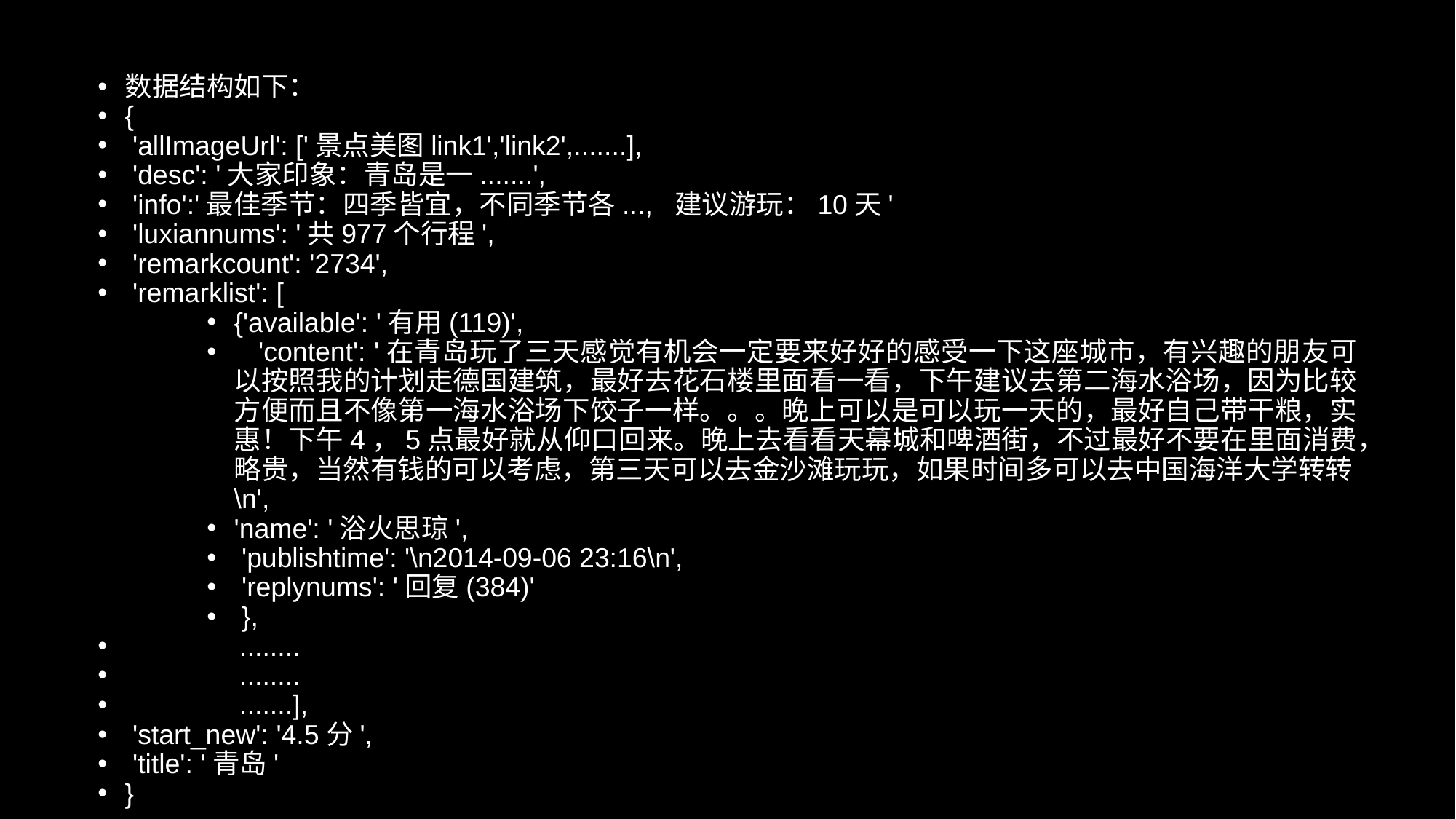

数据结构如下：
{
 'allImageUrl': ['景点美图link1','link2',.......],
 'desc': '大家印象：青岛是一.......',
 'info':'最佳季节：四季皆宜，不同季节各...,  建议游玩：10天'
 'luxiannums': '共977个行程',
 'remarkcount': '2734',
 'remarklist': [
{'available': '有用(119)',
   'content': '在青岛玩了三天感觉有机会一定要来好好的感受一下这座城市，有兴趣的朋友可以按照我的计划走德国建筑，最好去花石楼里面看一看，下午建议去第二海水浴场，因为比较方便而且不像第一海水浴场下饺子一样。。。晚上可以是可以玩一天的，最好自己带干粮，实惠！下午4，5点最好就从仰口回来。晚上去看看天幕城和啤酒街，不过最好不要在里面消费，略贵，当然有钱的可以考虑，第三天可以去金沙滩玩玩，如果时间多可以去中国海洋大学转转\n',
'name': '浴火思琼',
 'publishtime': '\n2014-09-06 23:16\n',
 'replynums': '回复(384)'
 },
               ........
               ........
               .......],
 'start_new': '4.5分',
 'title': '青岛'
}